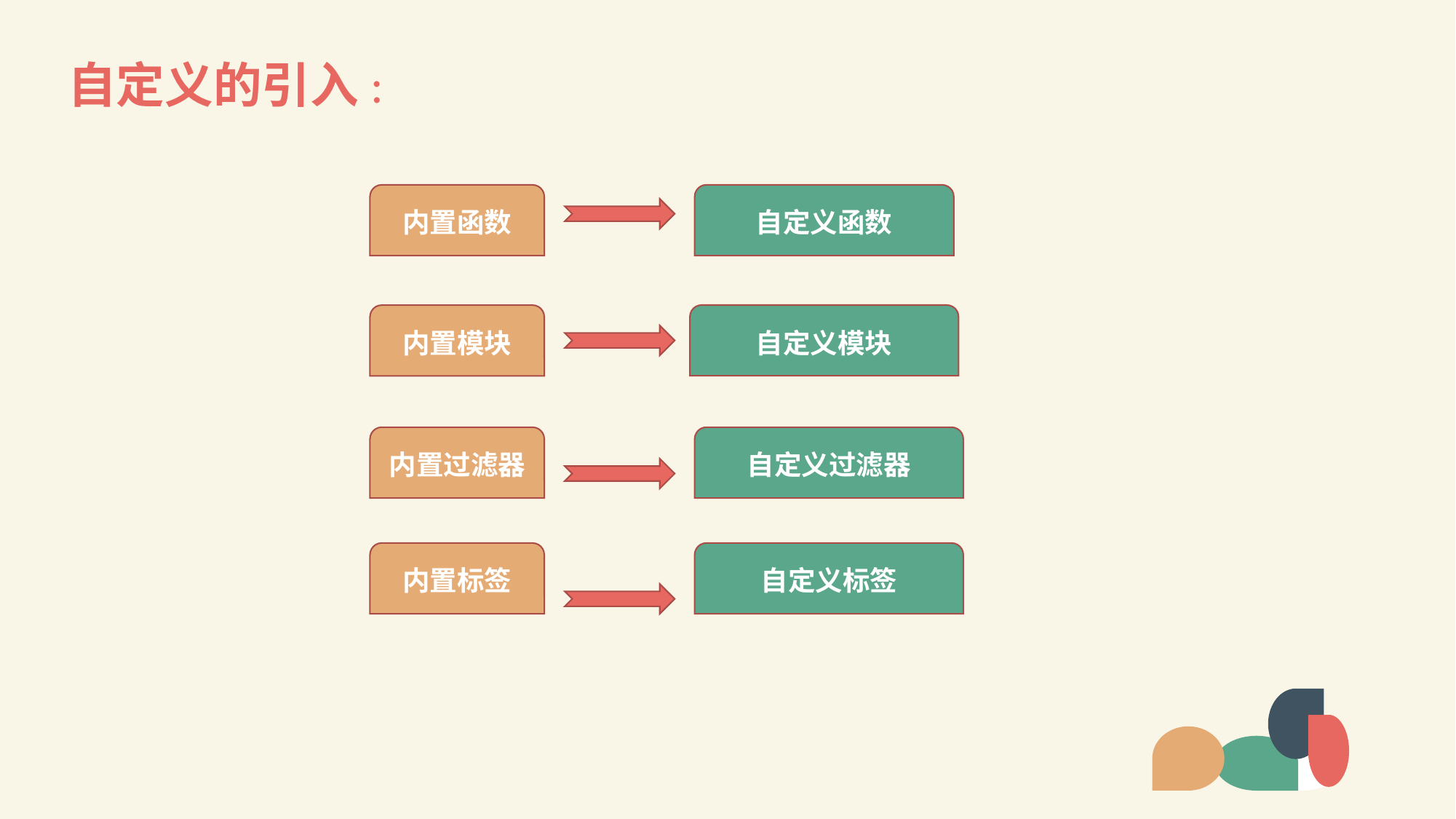

# 自定义的引入:
内置函数
自定义函数

自定义模块
内置模块

内置过滤器
自定义过滤器

内置标签
自定义标签

LOREM